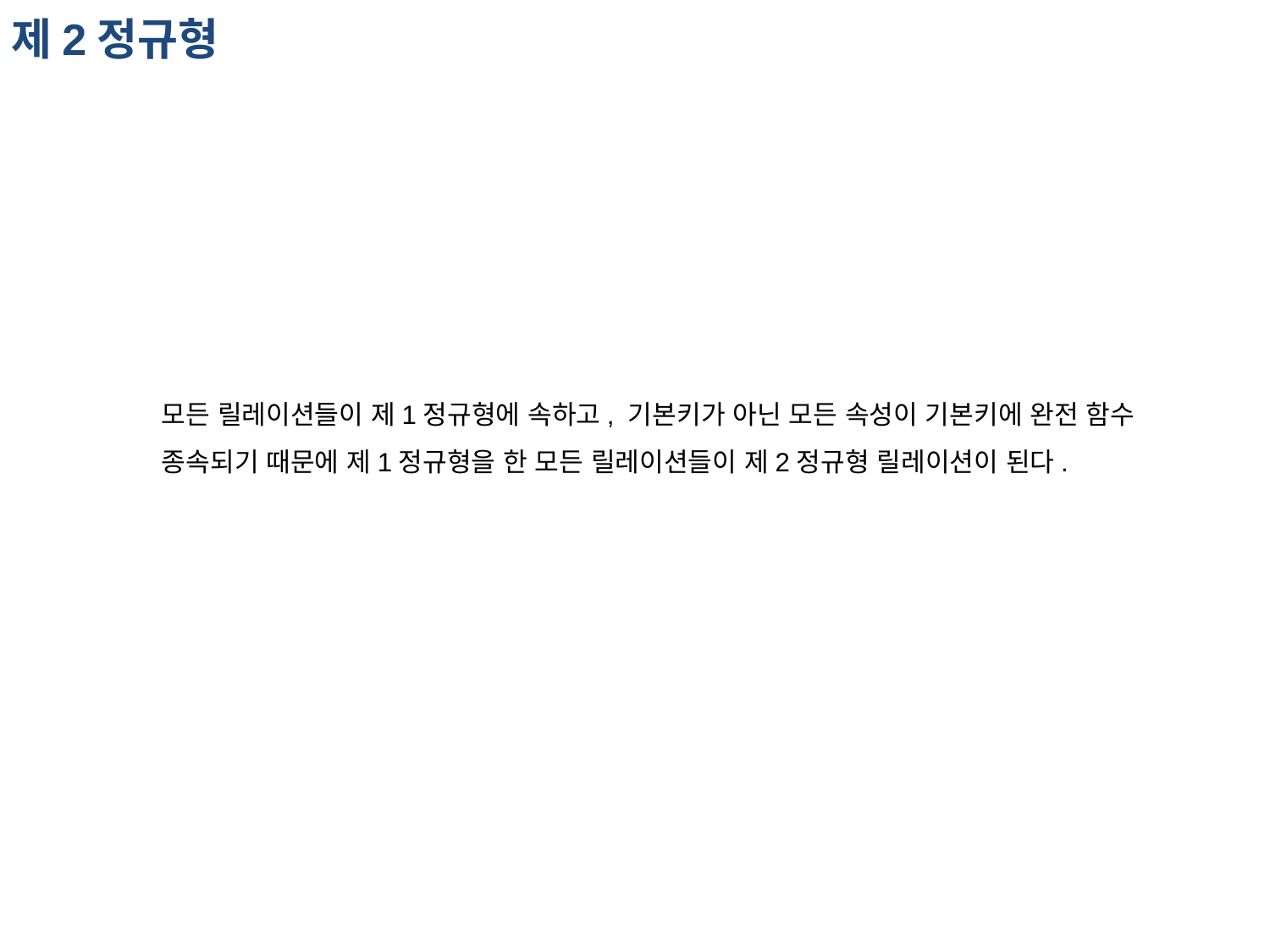

제2정규형
모든 릴레이션들이 제1정규형에 속하고, 기본키가 아닌 모든 속성이 기본키에 완전 함수
종속되기 때문에 제1정규형을 한 모든 릴레이션들이 제2정규형 릴레이션이 된다.